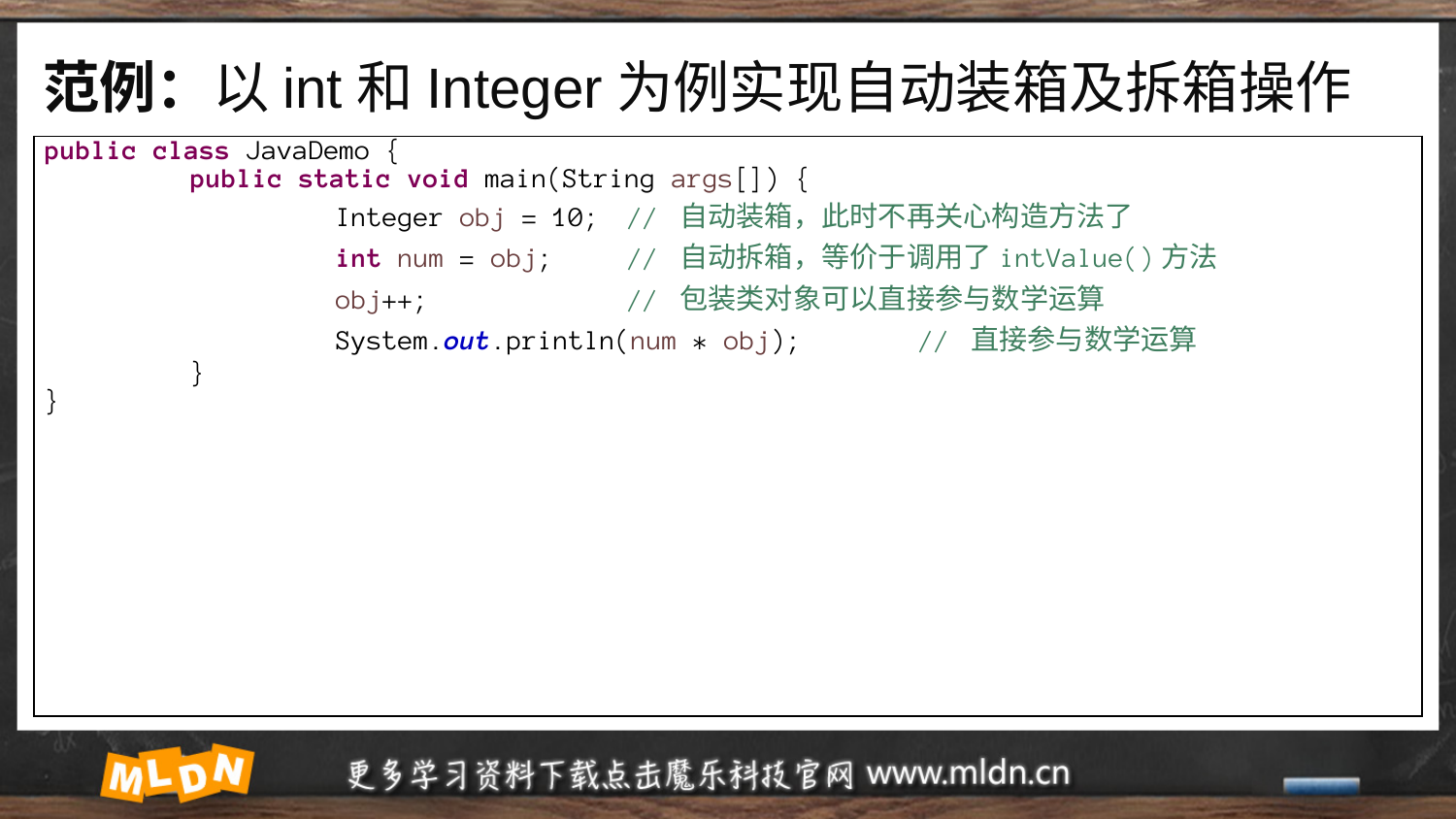

# 范例：以int和Integer为例实现自动装箱及拆箱操作
| public class JavaDemo { public static void main(String args[]) { Integer obj = 10; // 自动装箱，此时不再关心构造方法了 int num = obj; // 自动拆箱，等价于调用了intValue()方法 obj++; // 包装类对象可以直接参与数学运算 System.out.println(num \* obj); // 直接参与数学运算 } } |
| --- |